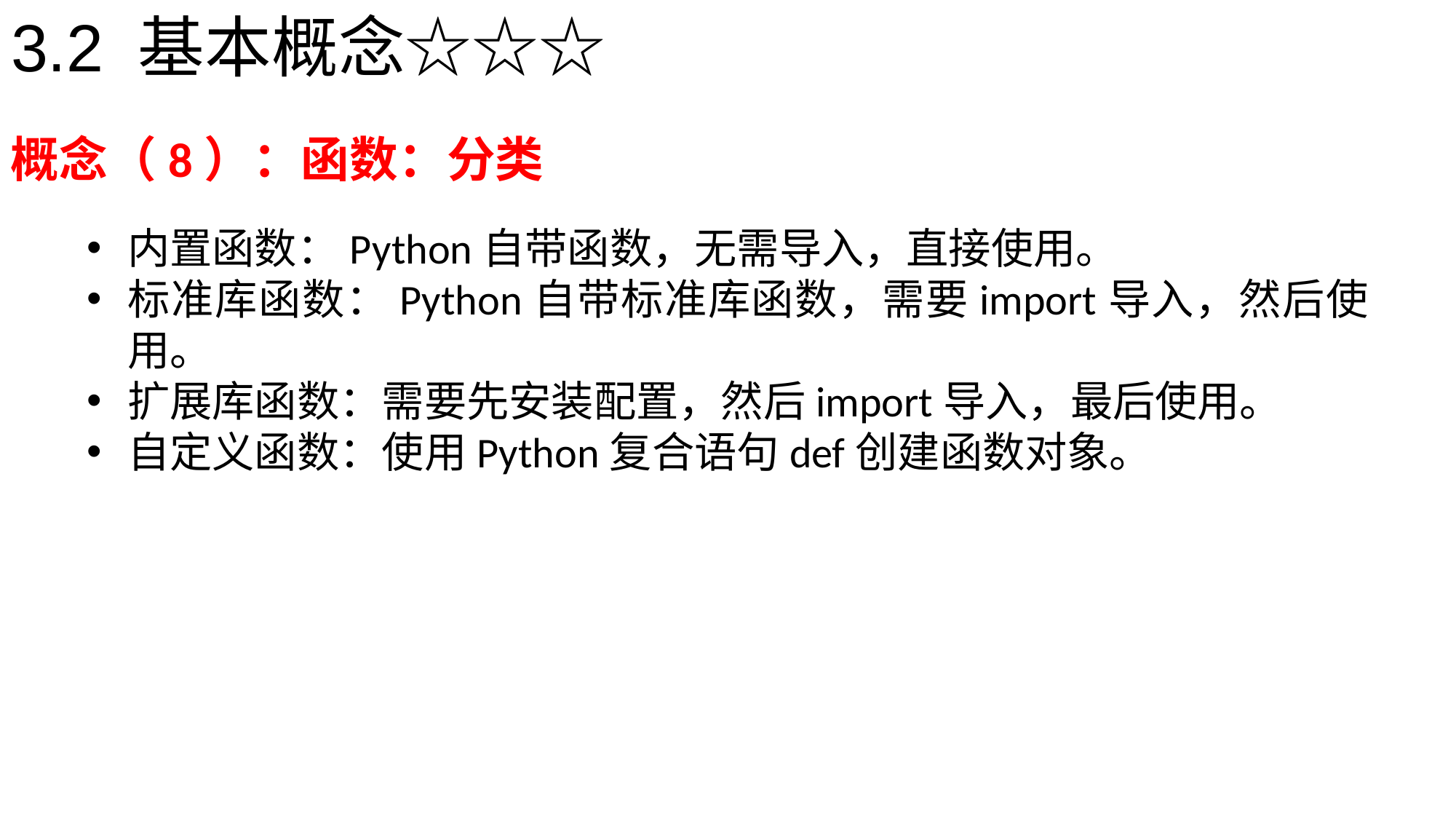

# 3.2 基本概念☆☆☆
概念（8）：函数：分类
内置函数：Python自带函数，无需导入，直接使用。
标准库函数：Python自带标准库函数，需要import导入，然后使用。
扩展库函数：需要先安装配置，然后import导入，最后使用。
自定义函数：使用Python复合语句def创建函数对象。